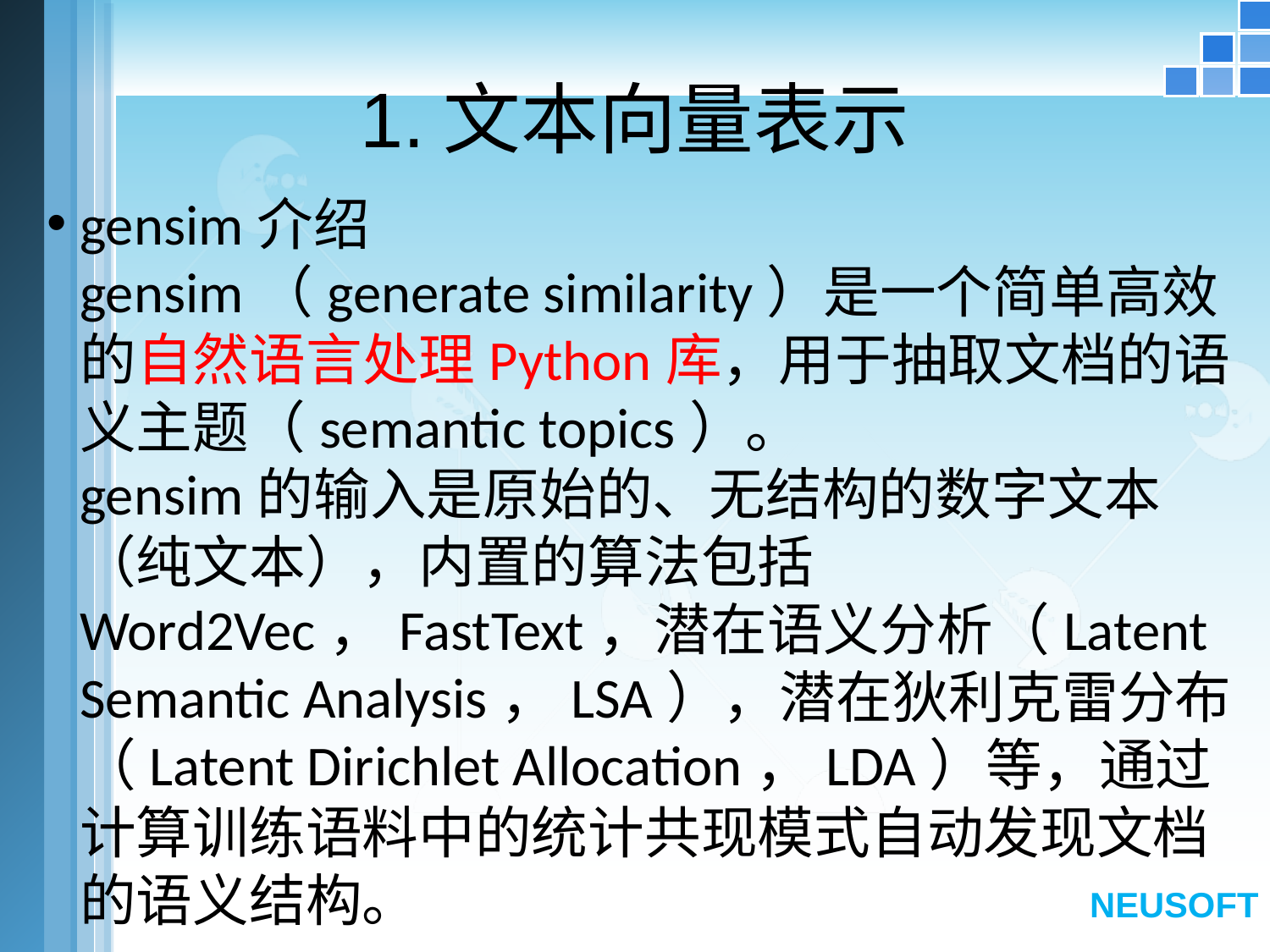

# 1.文本向量表示
gensim介绍
gensim（generate similarity）是一个简单高效的自然语言处理Python库，用于抽取文档的语义主题（semantic topics）。
gensim的输入是原始的、无结构的数字文本（纯文本），内置的算法包括Word2Vec，FastText，潜在语义分析（Latent Semantic Analysis，LSA），潜在狄利克雷分布（Latent Dirichlet Allocation，LDA）等，通过计算训练语料中的统计共现模式自动发现文档的语义结构。